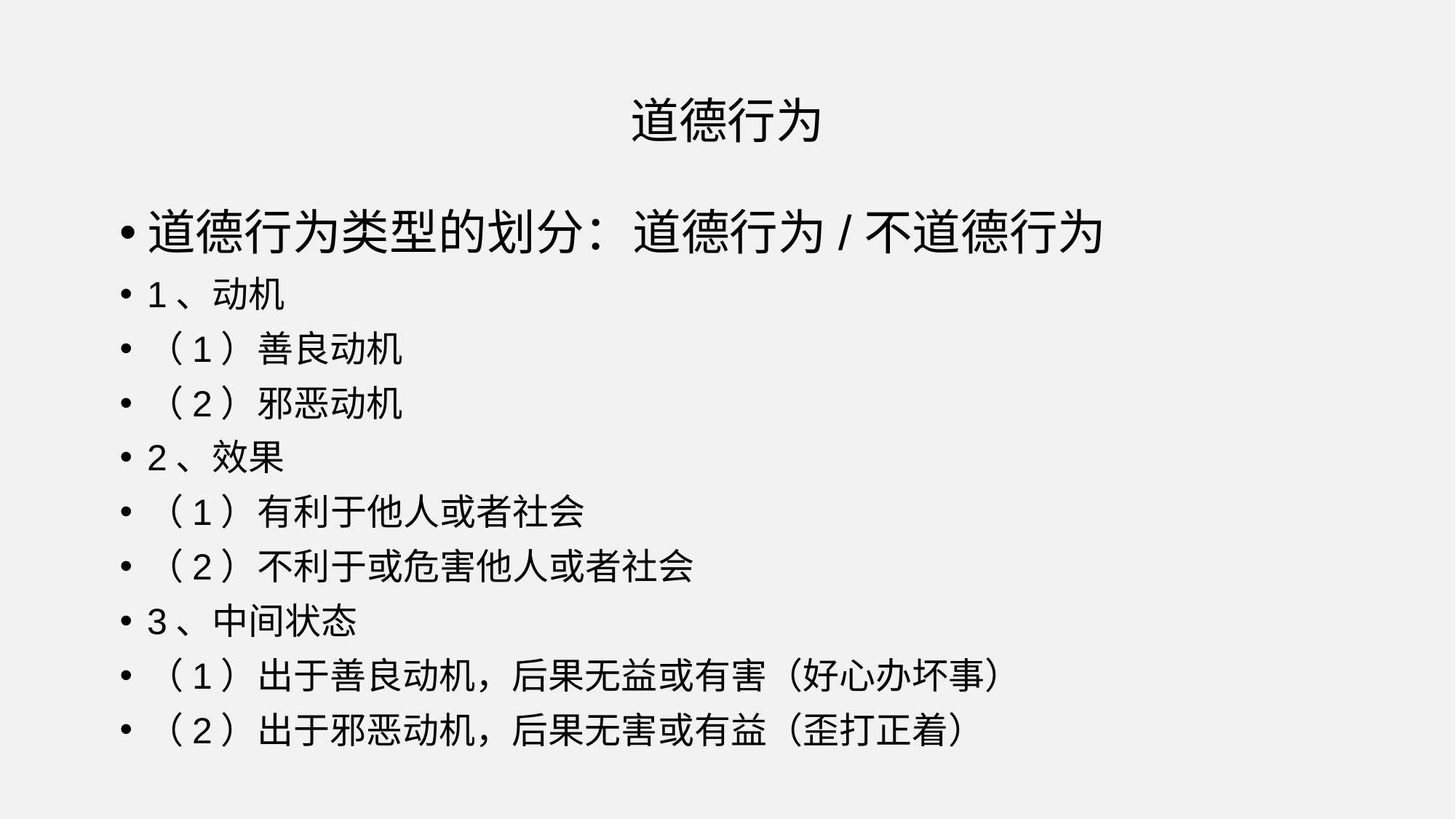

道德行为
道德行为类型的划分：道德行为/不道德行为
1、动机
（1）善良动机
（2）邪恶动机
2、效果
（1）有利于他人或者社会
（2）不利于或危害他人或者社会
3、中间状态
（1）出于善良动机，后果无益或有害（好心办坏事）
（2）出于邪恶动机，后果无害或有益（歪打正着）